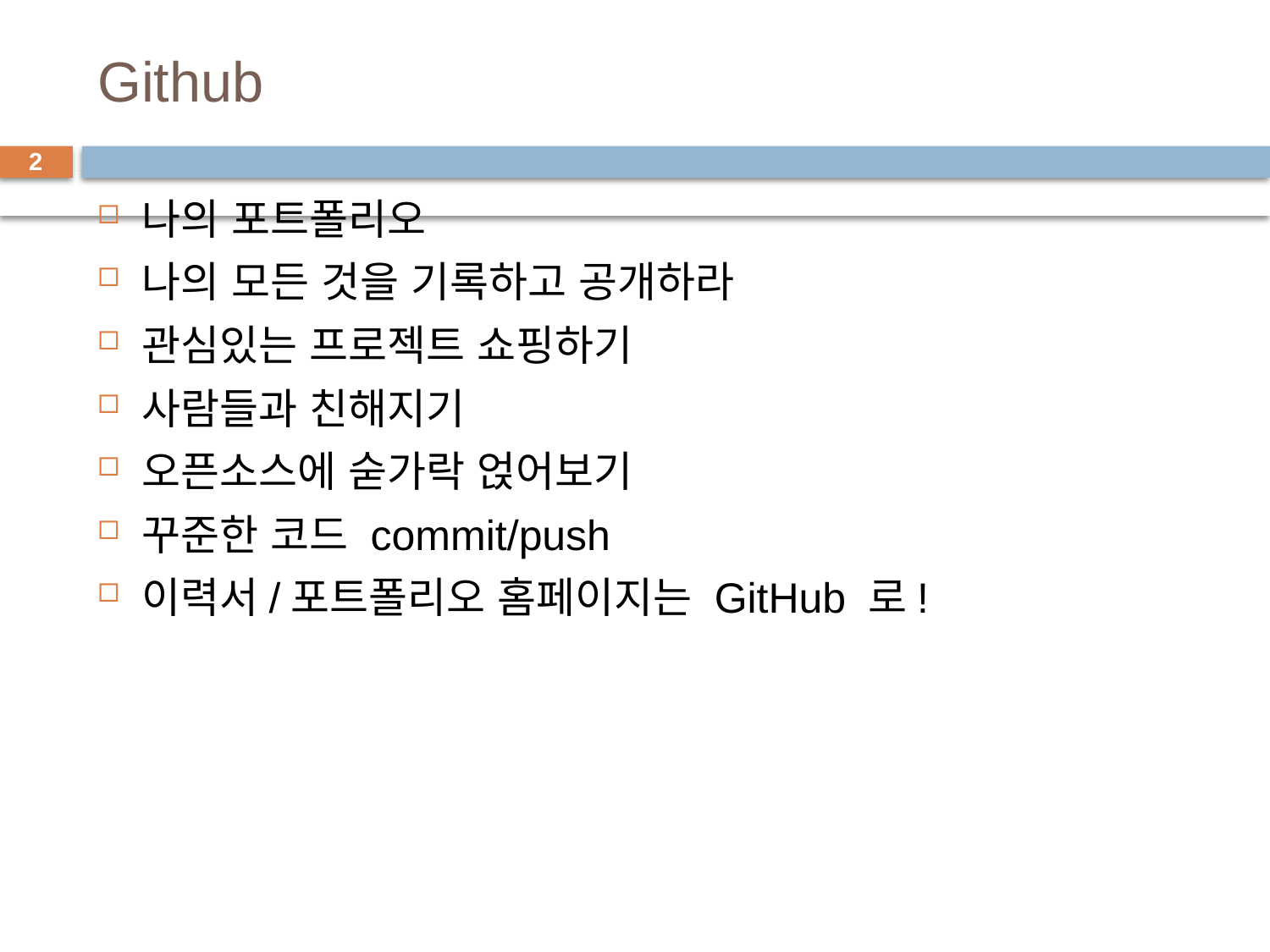

# Github
2
나의 포트폴리오
나의 모든 것을 기록하고 공개하라
관심있는 프로젝트 쇼핑하기
사람들과 친해지기
오픈소스에 숟가락 얹어보기
꾸준한 코드 commit/push
이력서/포트폴리오 홈페이지는 GitHub 로!